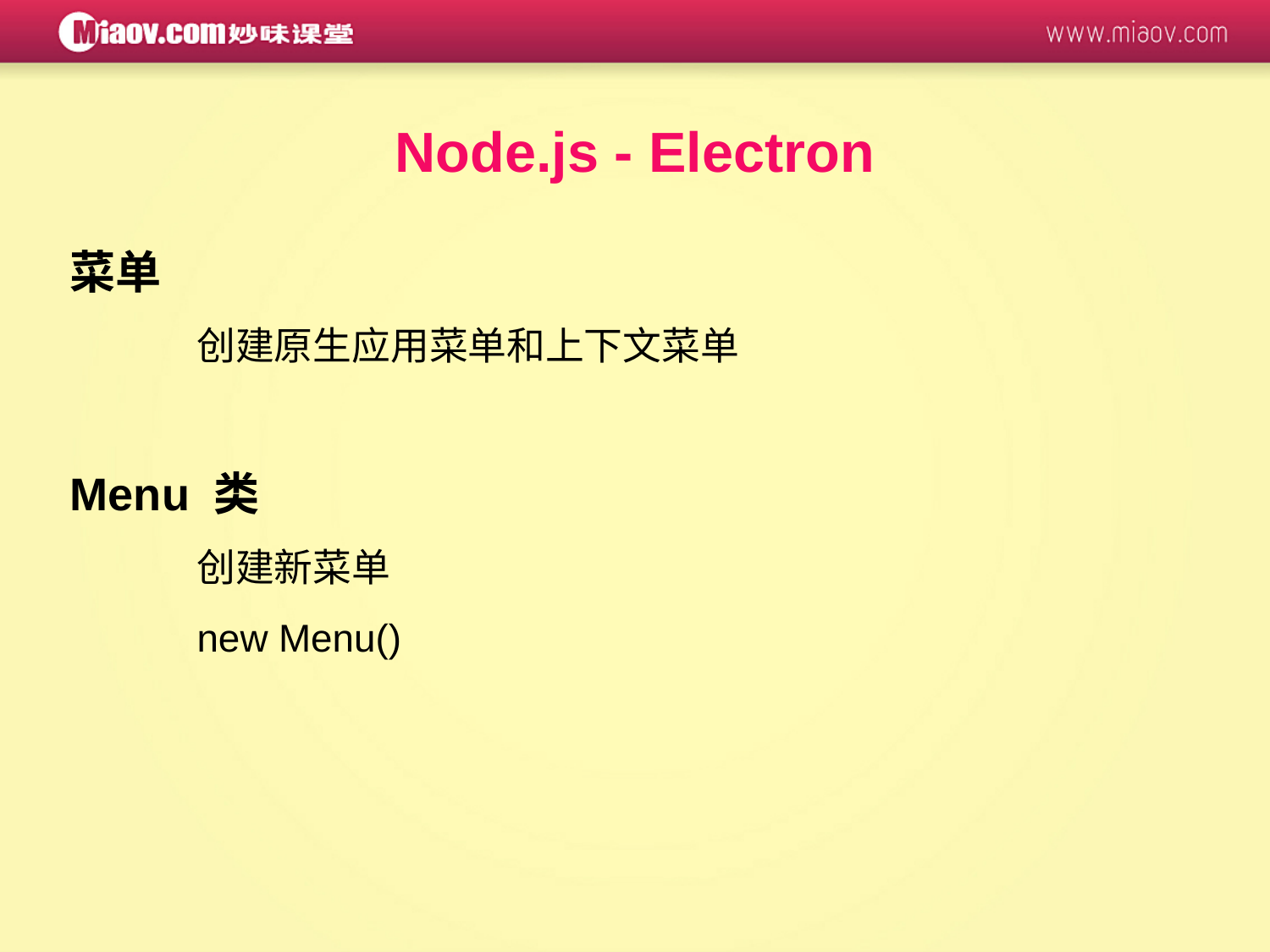

Node.js - Electron
菜单
	创建原生应用菜单和上下文菜单

Menu 类
	创建新菜单
	new Menu()